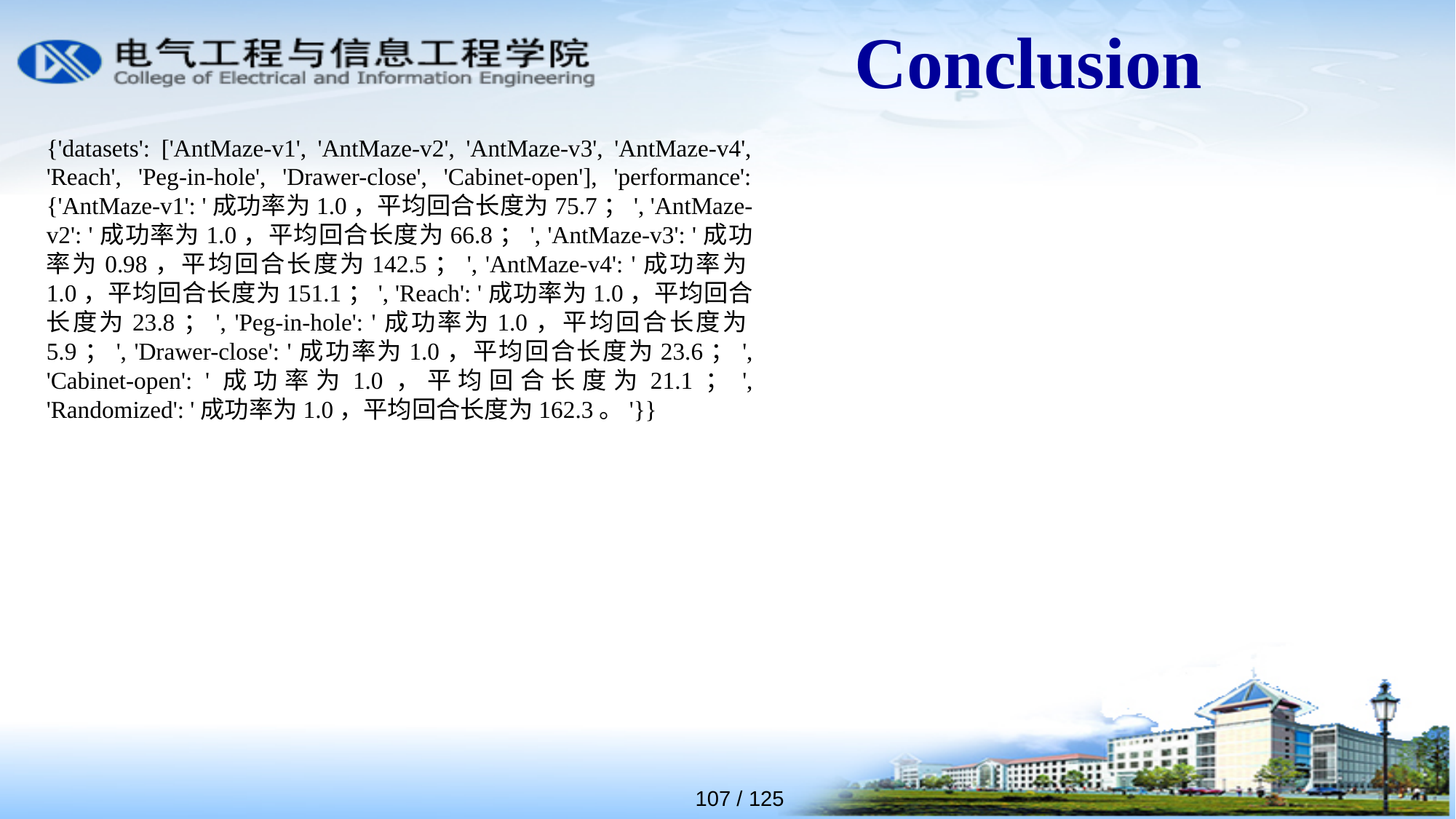

Conclusion
{'datasets': ['AntMaze-v1', 'AntMaze-v2', 'AntMaze-v3', 'AntMaze-v4', 'Reach', 'Peg-in-hole', 'Drawer-close', 'Cabinet-open'], 'performance': {'AntMaze-v1': '成功率为1.0，平均回合长度为75.7；', 'AntMaze-v2': '成功率为1.0，平均回合长度为66.8；', 'AntMaze-v3': '成功率为0.98，平均回合长度为142.5；', 'AntMaze-v4': '成功率为1.0，平均回合长度为151.1；', 'Reach': '成功率为1.0，平均回合长度为23.8；', 'Peg-in-hole': '成功率为1.0，平均回合长度为5.9；', 'Drawer-close': '成功率为1.0，平均回合长度为23.6；', 'Cabinet-open': '成功率为1.0，平均回合长度为21.1；', 'Randomized': '成功率为1.0，平均回合长度为162.3。'}}
107 / 125